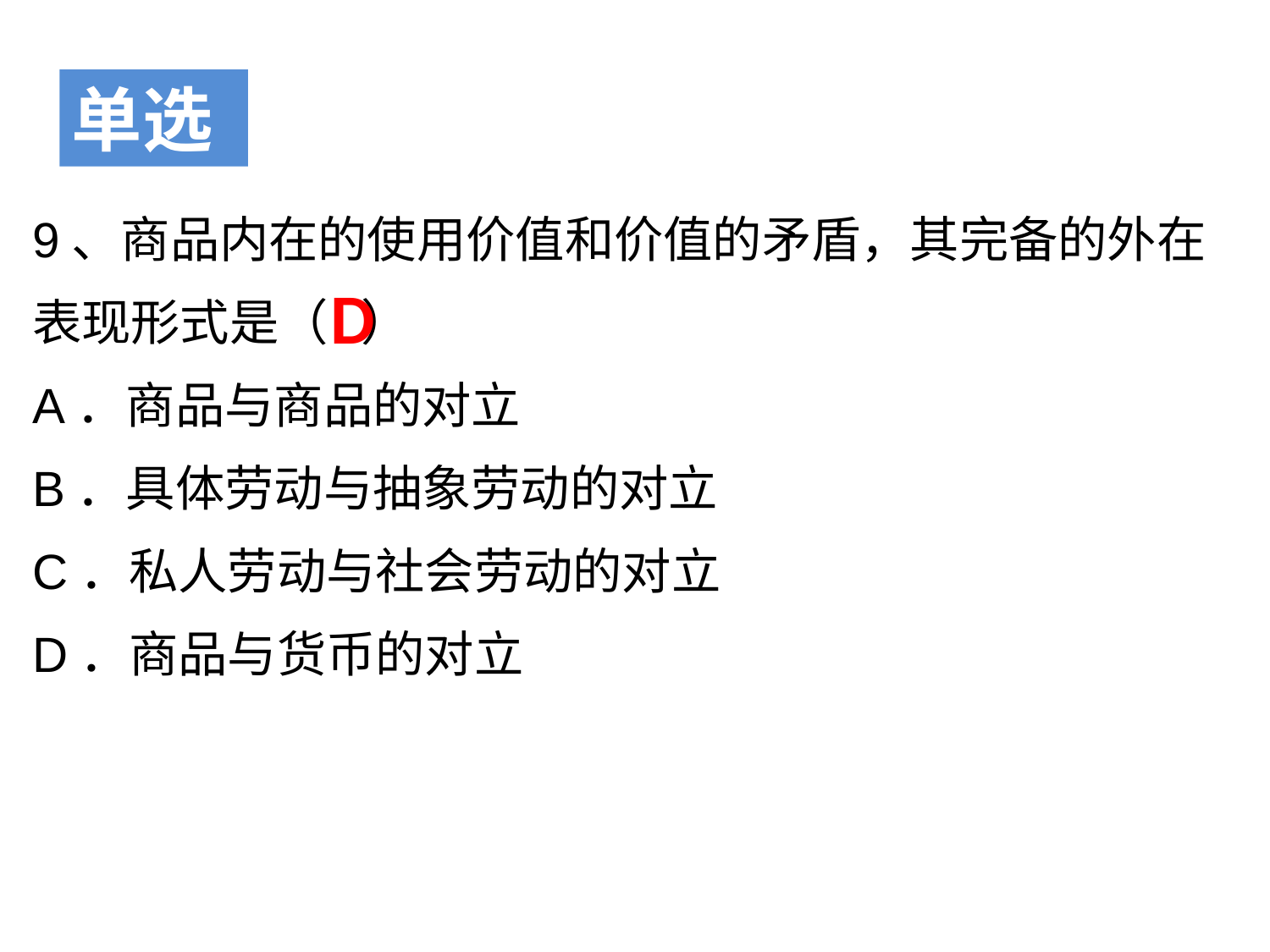

单选
9、商品内在的使用价值和价值的矛盾，其完备的外在表现形式是（   ）
A．商品与商品的对立
B．具体劳动与抽象劳动的对立
C．私人劳动与社会劳动的对立
D．商品与货币的对立

D